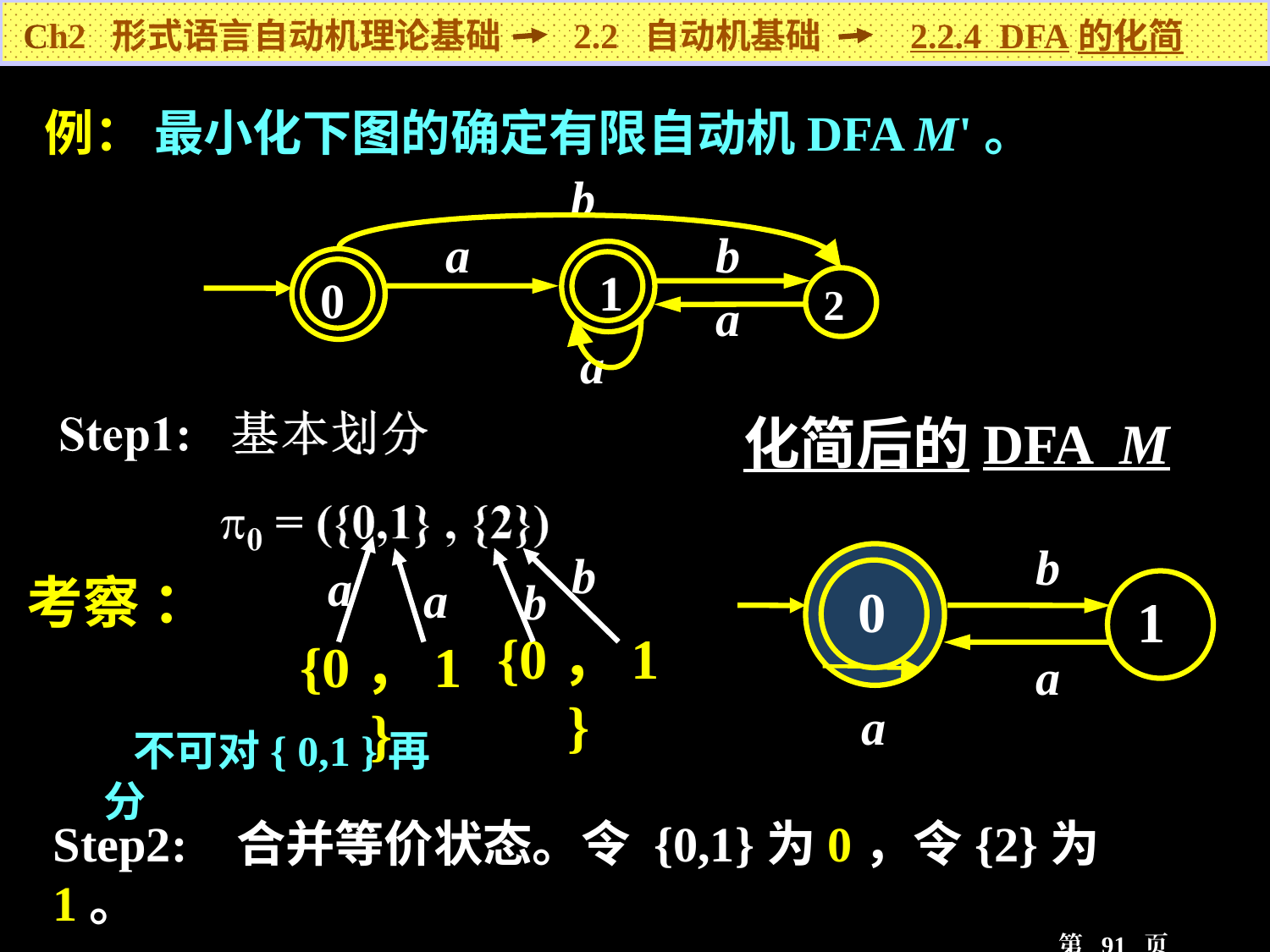

Ch2  形式语言自动机理论基础        2.2  自动机基础          2.2.4  DFA的化简

例： 最小化下图的确定有限自动机DFA M'。
b
a
b

1
0
2

a

a

化简后的DFA  M
a
a
b

a

b
b
 0
 1
考察 ：

{0，1}
{0，1}

a
  不可对{ 0,1 }再分
Step2:   合并等价状态。令 {0,1}为0，令{2}为1。